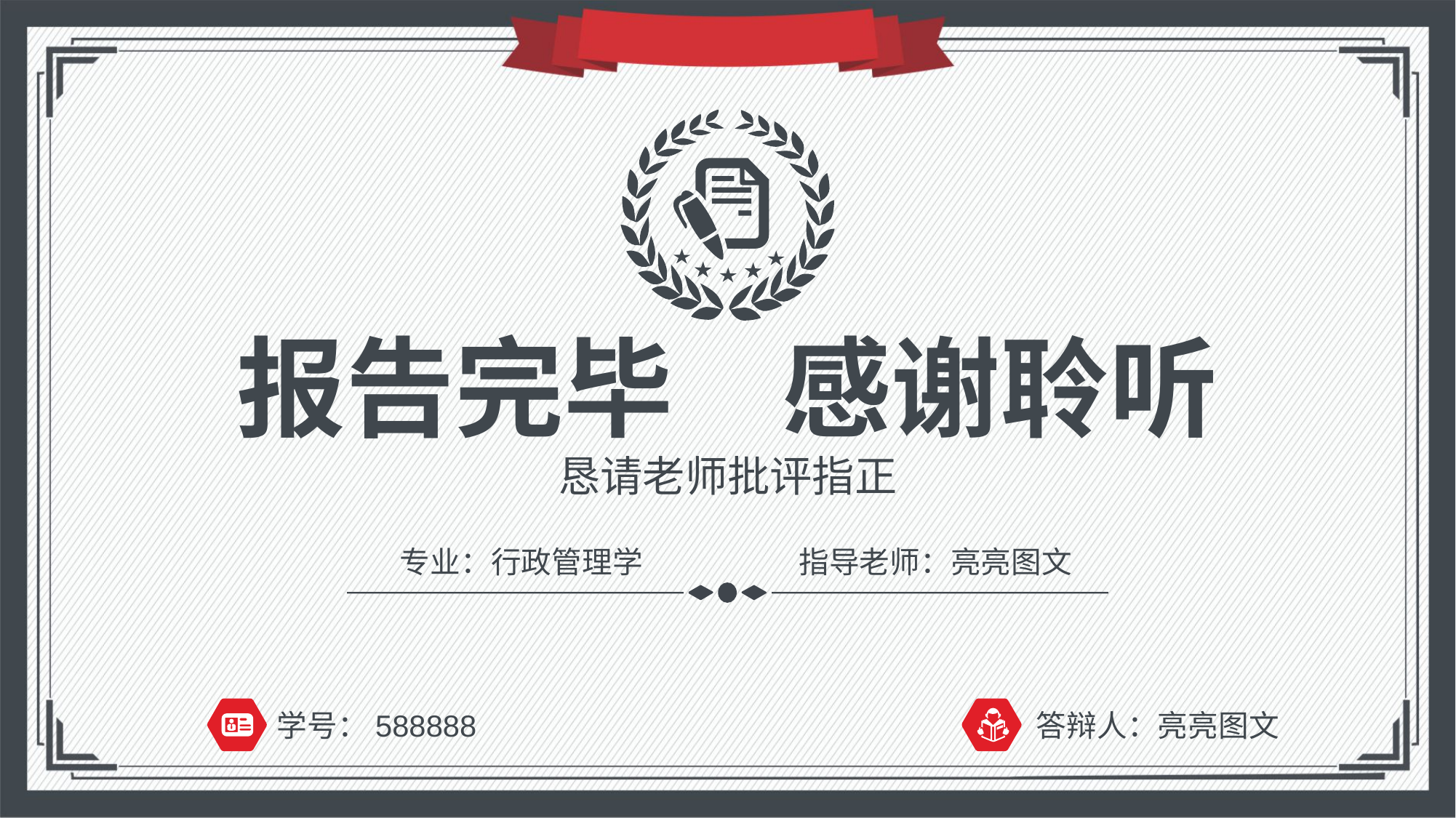

报告完毕　感谢聆听
恳请老师批评指正
专业：行政管理学
指导老师：亮亮图文

学号：588888
答辩人：亮亮图文